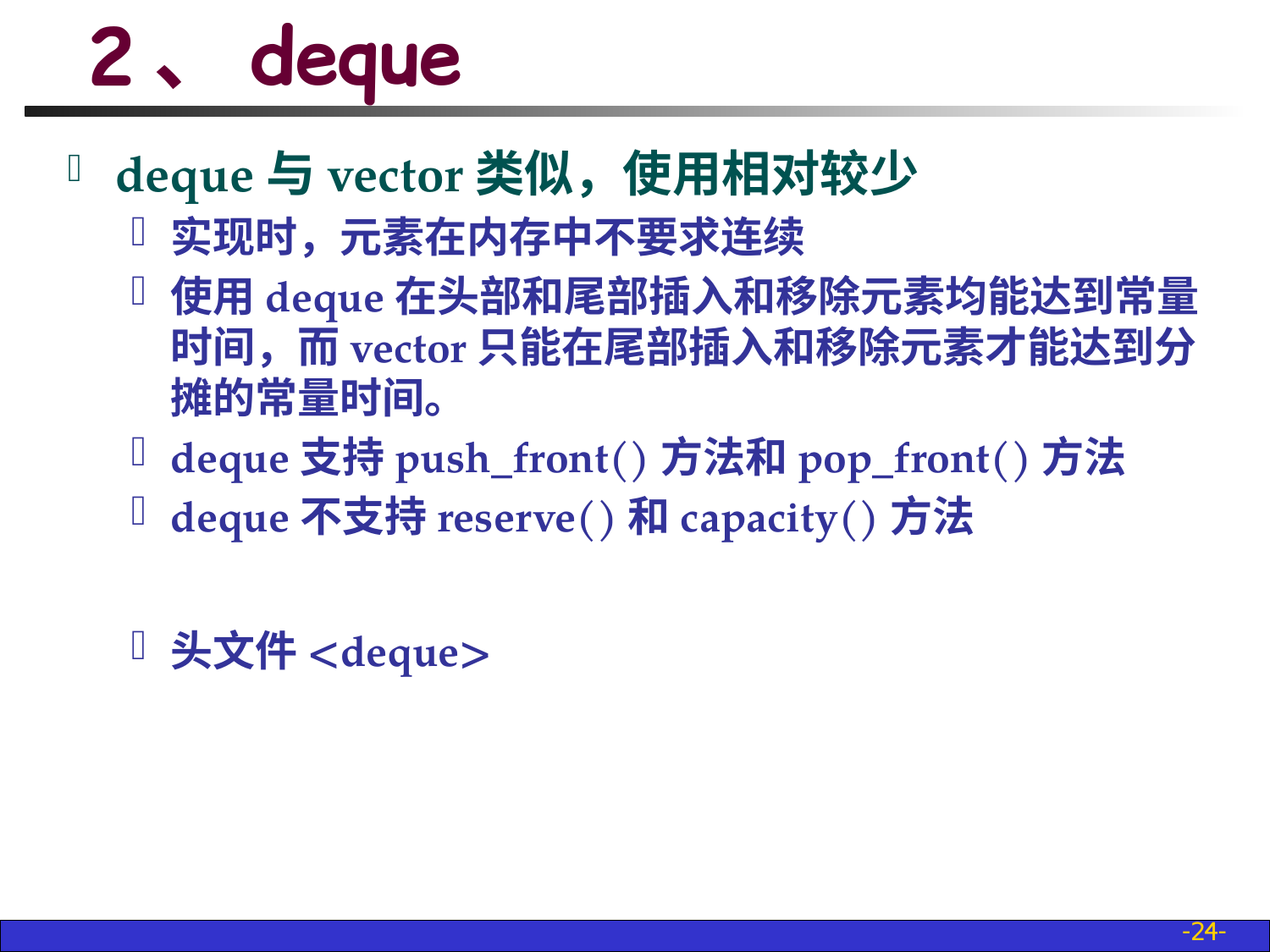

# 2、deque
deque与vector类似，使用相对较少
实现时，元素在内存中不要求连续
使用deque在头部和尾部插入和移除元素均能达到常量时间，而vector只能在尾部插入和移除元素才能达到分摊的常量时间。
deque支持push_front()方法和pop_front()方法
deque不支持reserve()和capacity()方法

头文件<deque>
-24-